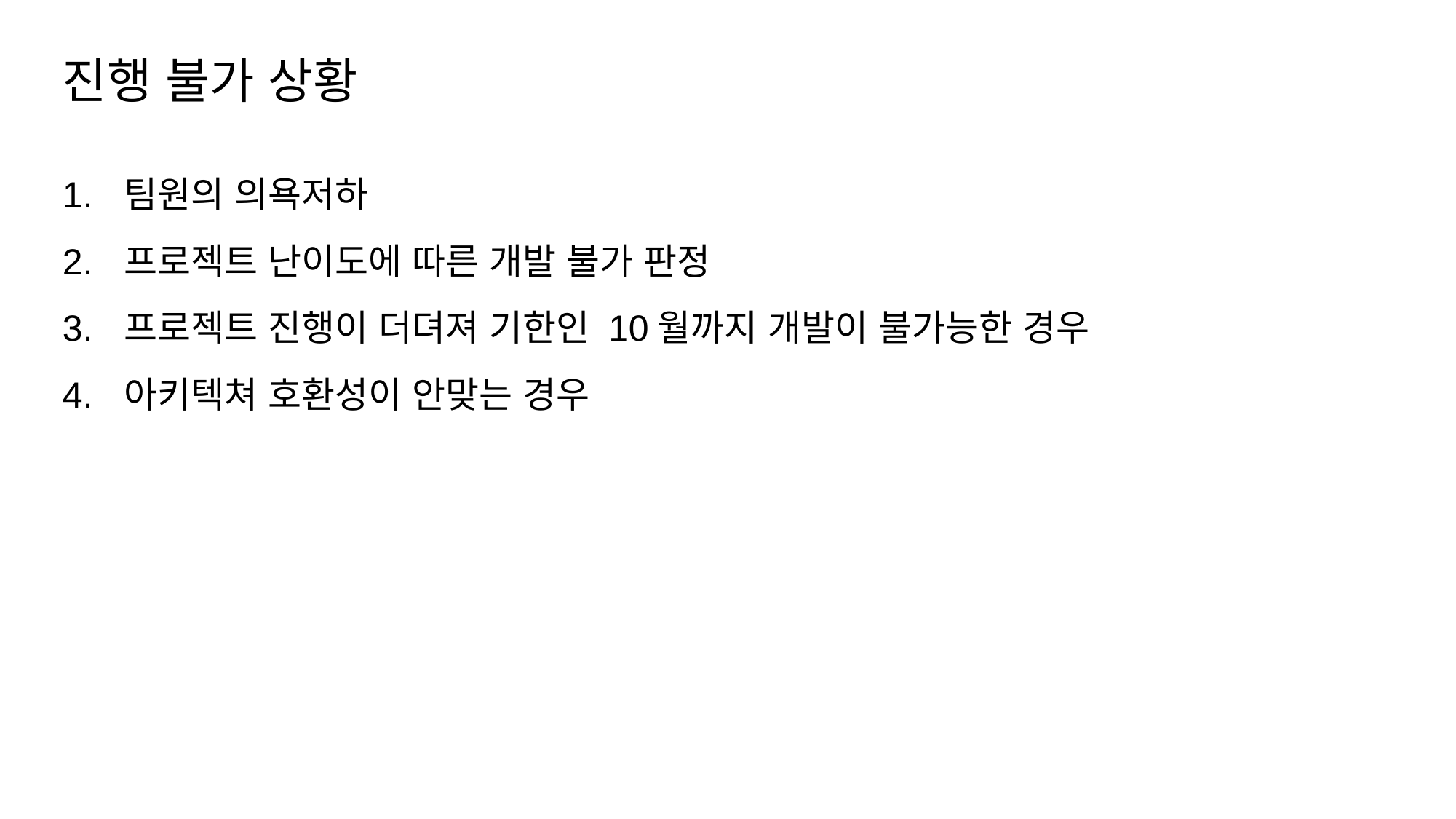

# 진행 불가 상황
팀원의 의욕저하
프로젝트 난이도에 따른 개발 불가 판정
프로젝트 진행이 더뎌져 기한인 10월까지 개발이 불가능한 경우
아키텍쳐 호환성이 안맞는 경우